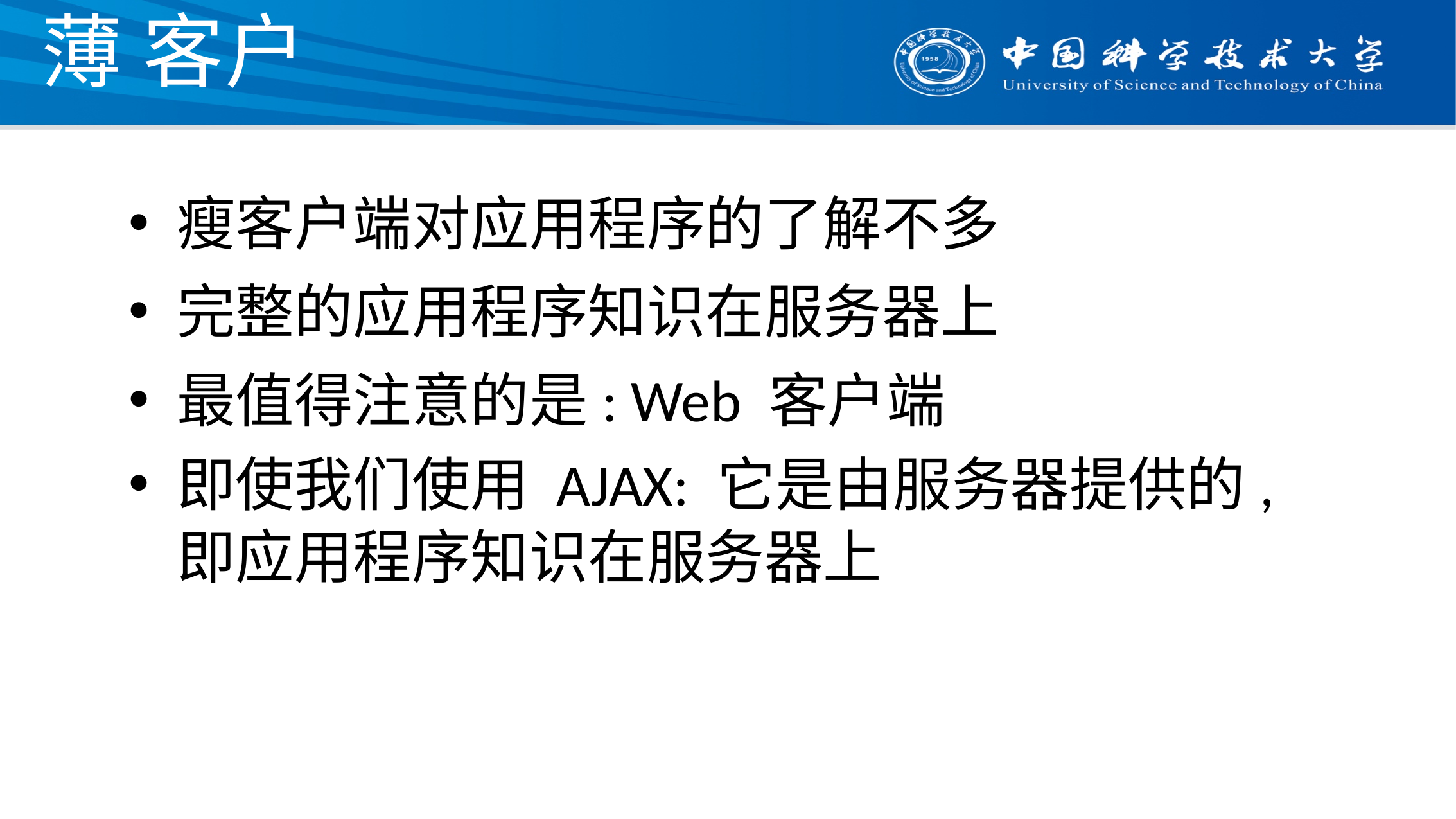

# 薄 客户
瘦客户端对应用程序的了解不多
完整的应用程序知识在服务器上
最值得注意的是: Web 客户端
即使我们使用 AJAX: 它是由服务器提供的, 即应用程序知识在服务器上